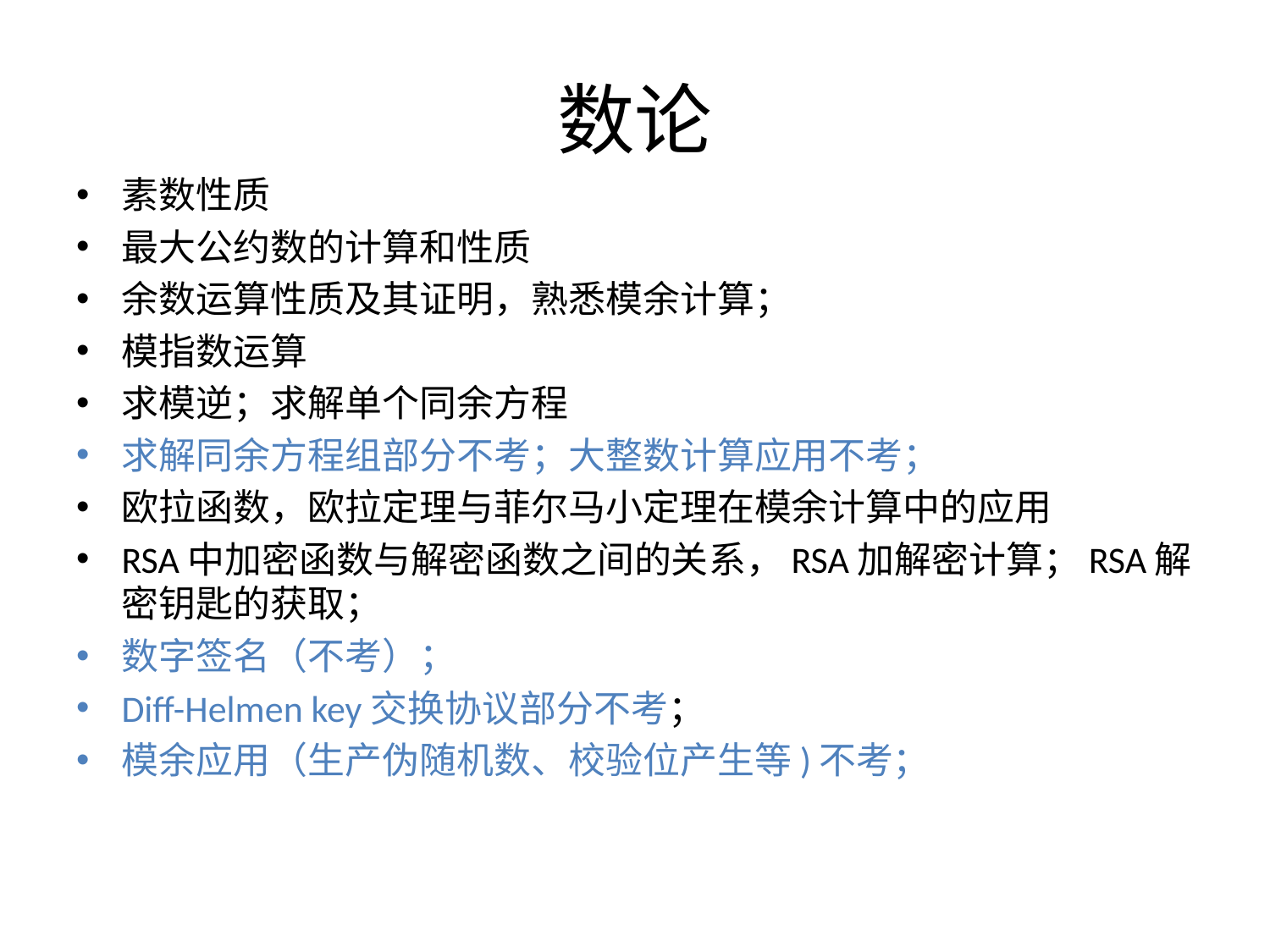

# 数论
素数性质
最大公约数的计算和性质
余数运算性质及其证明，熟悉模余计算；
模指数运算
求模逆；求解单个同余方程
求解同余方程组部分不考；大整数计算应用不考；
欧拉函数，欧拉定理与菲尔马小定理在模余计算中的应用
RSA中加密函数与解密函数之间的关系，RSA加解密计算；RSA解密钥匙的获取；
数字签名（不考）；
Diff-Helmen key交换协议部分不考；
模余应用（生产伪随机数、校验位产生等)不考；